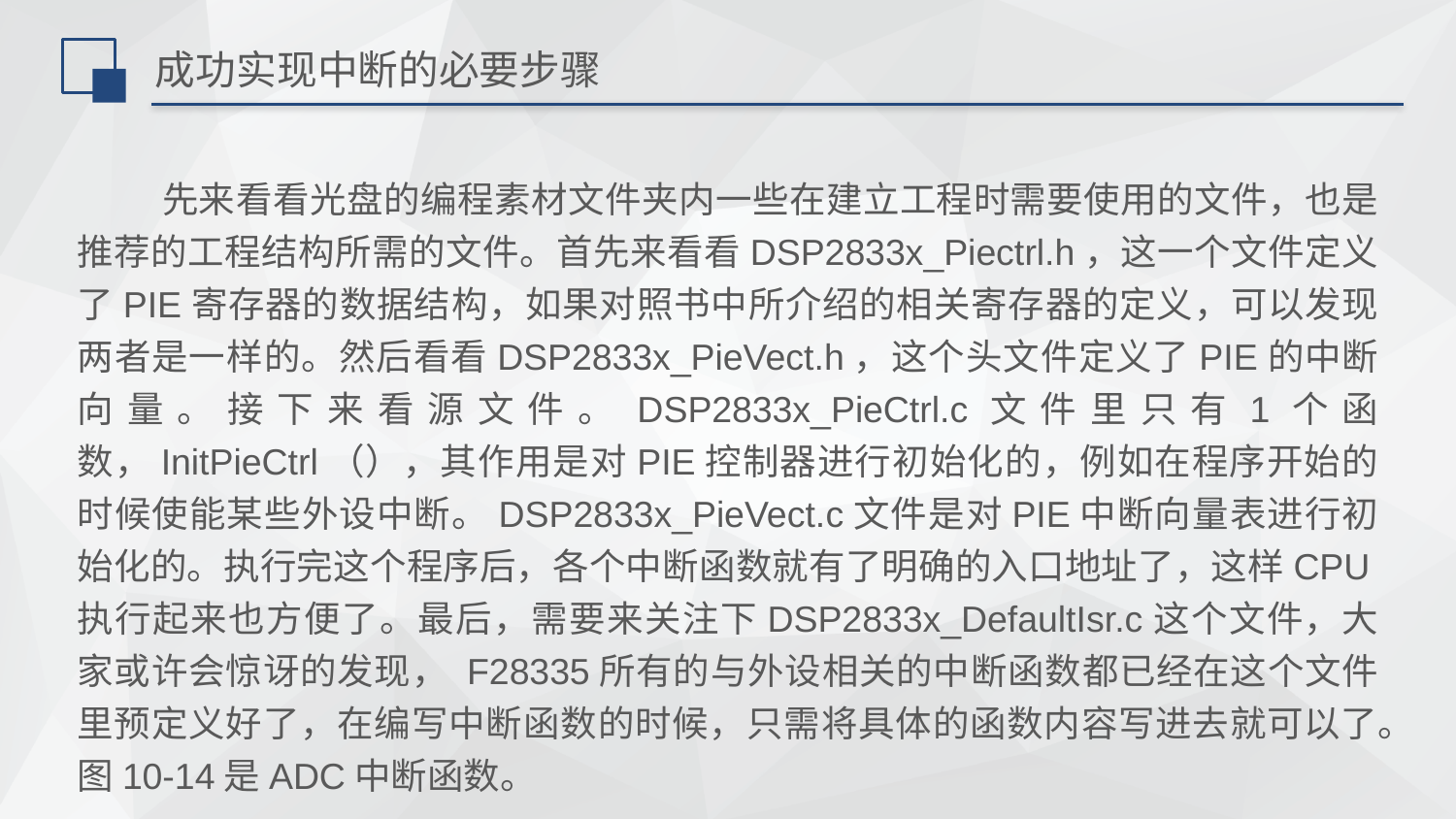

# 成功实现中断的必要步骤
先来看看光盘的编程素材文件夹内一些在建立工程时需要使用的文件，也是推荐的工程结构所需的文件。首先来看看DSP2833x_Piectrl.h，这一个文件定义了PIE寄存器的数据结构，如果对照书中所介绍的相关寄存器的定义，可以发现两者是一样的。然后看看DSP2833x_PieVect.h，这个头文件定义了PIE的中断向量。接下来看源文件。DSP2833x_PieCtrl.c文件里只有1个函数，InitPieCtrl（），其作用是对PIE控制器进行初始化的，例如在程序开始的时候使能某些外设中断。DSP2833x_PieVect.c文件是对PIE中断向量表进行初始化的。执行完这个程序后，各个中断函数就有了明确的入口地址了，这样CPU执行起来也方便了。最后，需要来关注下DSP2833x_DefaultIsr.c这个文件，大家或许会惊讶的发现， F28335所有的与外设相关的中断函数都已经在这个文件里预定义好了，在编写中断函数的时候，只需将具体的函数内容写进去就可以了。图10-14是ADC中断函数。